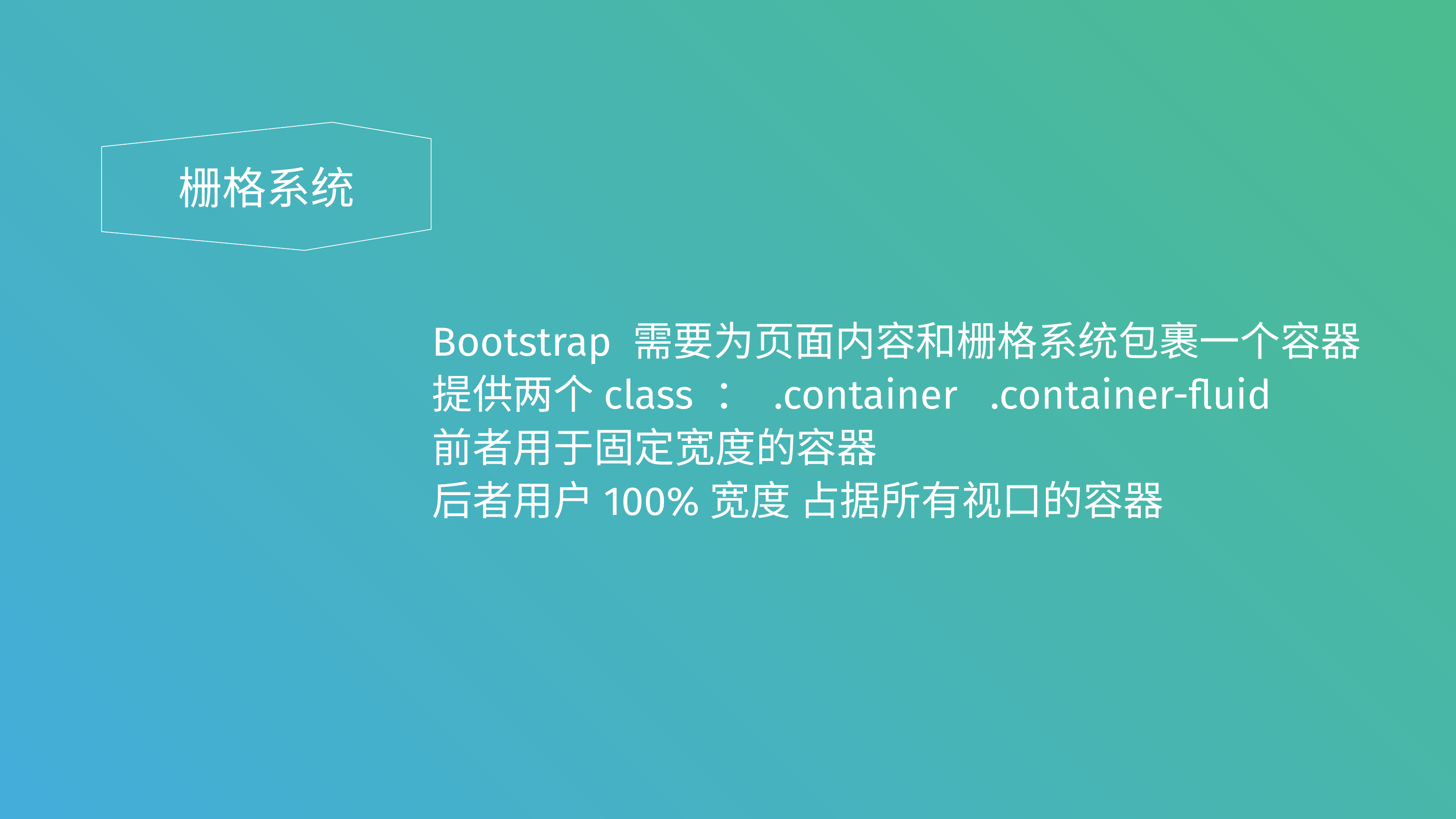

栅格系统
Bootstrap 需要为页面内容和栅格系统包裹一个容器

提供两个class ： .container   .container-fluid

前者用于固定宽度的容器

后者用户100%宽度 占据所有视口的容器